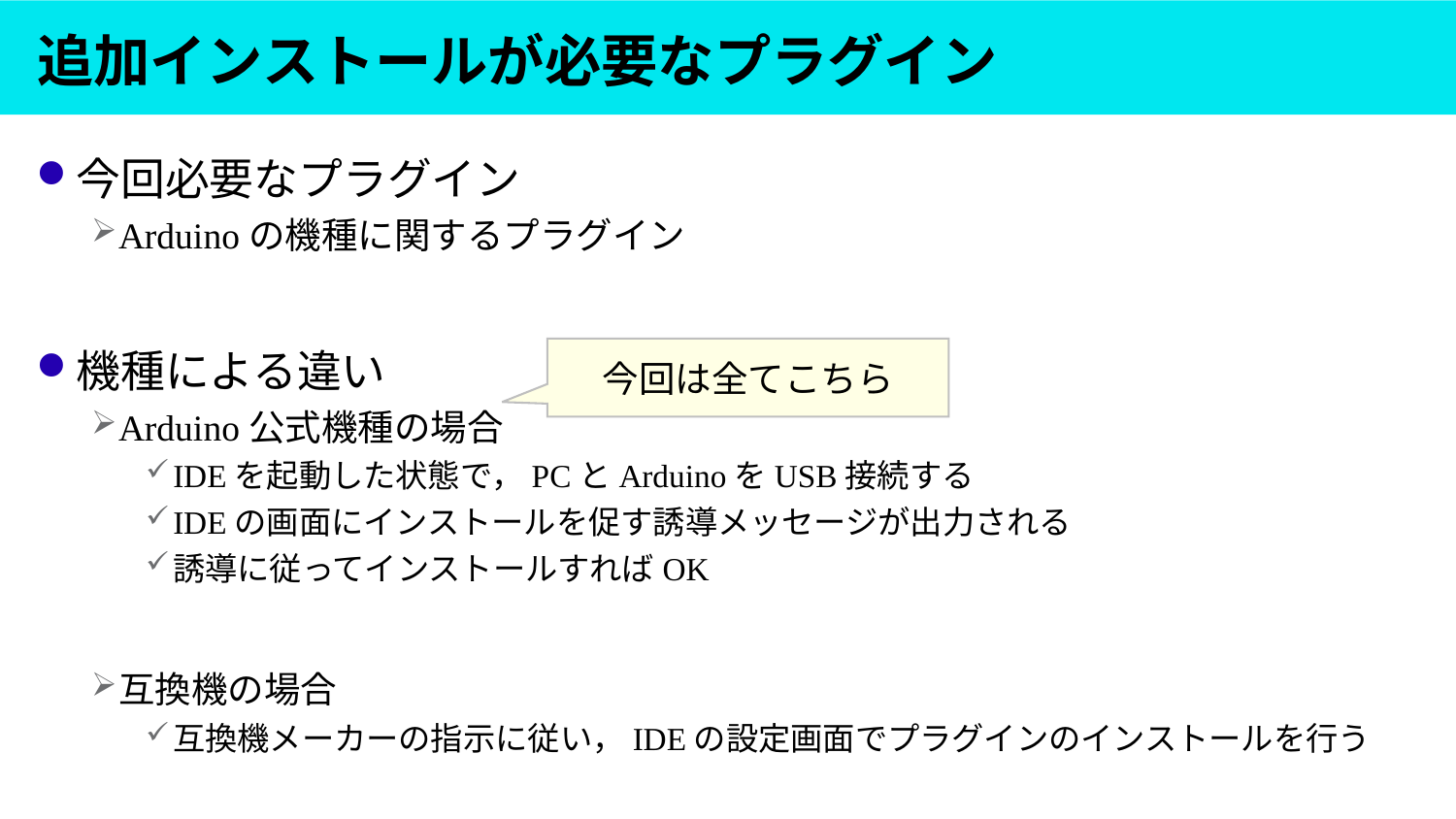

# 追加インストールが必要なプラグイン
今回必要なプラグイン
Arduinoの機種に関するプラグイン

機種による違い
Arduino公式機種の場合
IDEを起動した状態で，PCとArduinoをUSB接続する
IDEの画面にインストールを促す誘導メッセージが出力される
誘導に従ってインストールすればOK

互換機の場合
互換機メーカーの指示に従い，IDEの設定画面でプラグインのインストールを行う

今回は全てこちら